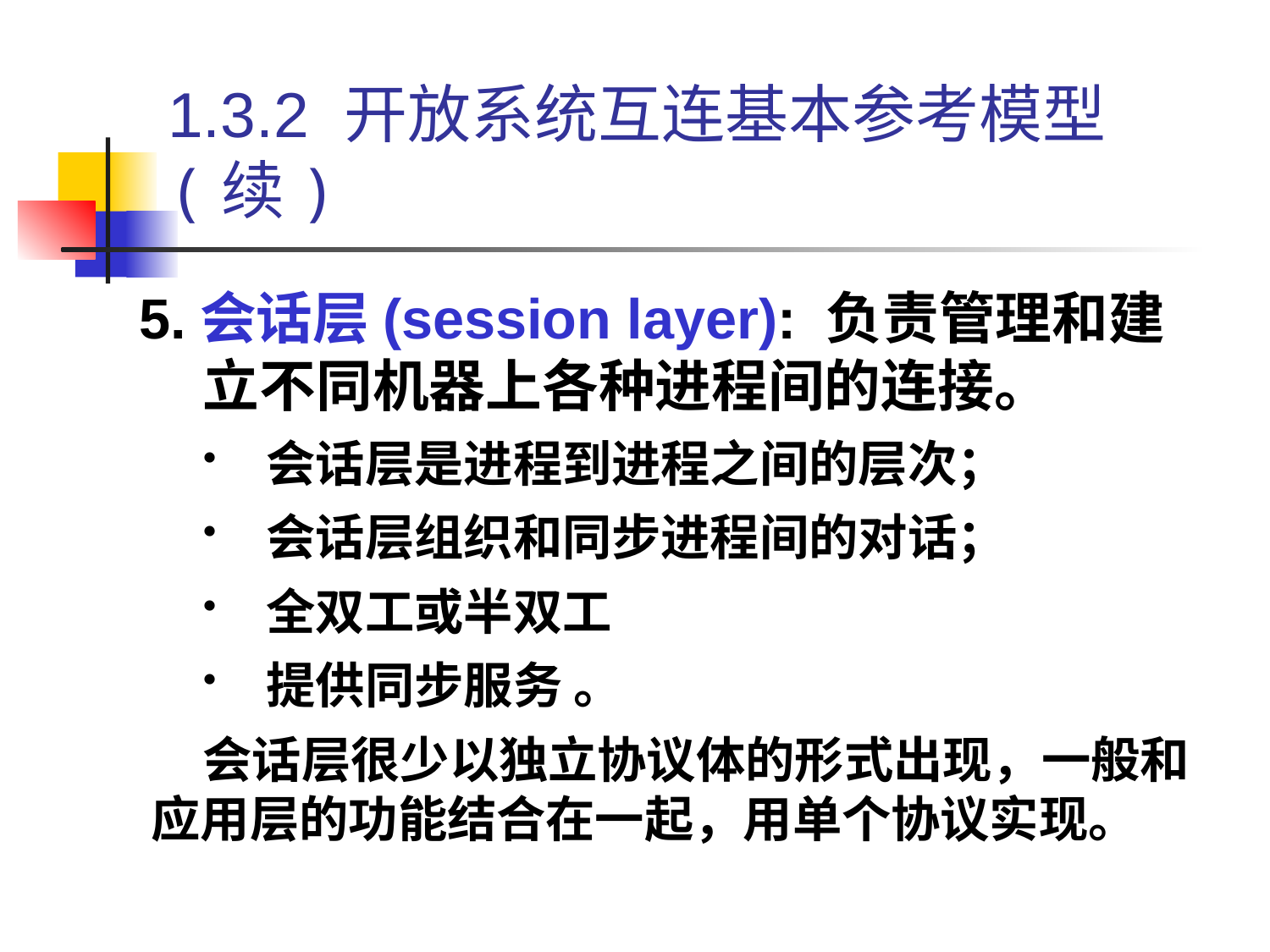

# 1.3.2 开放系统互连基本参考模型(续)
5.会话层(session layer): 负责管理和建立不同机器上各种进程间的连接。
会话层是进程到进程之间的层次；
会话层组织和同步进程间的对话；
全双工或半双工
提供同步服务 。
会话层很少以独立协议体的形式出现，一般和应用层的功能结合在一起，用单个协议实现。